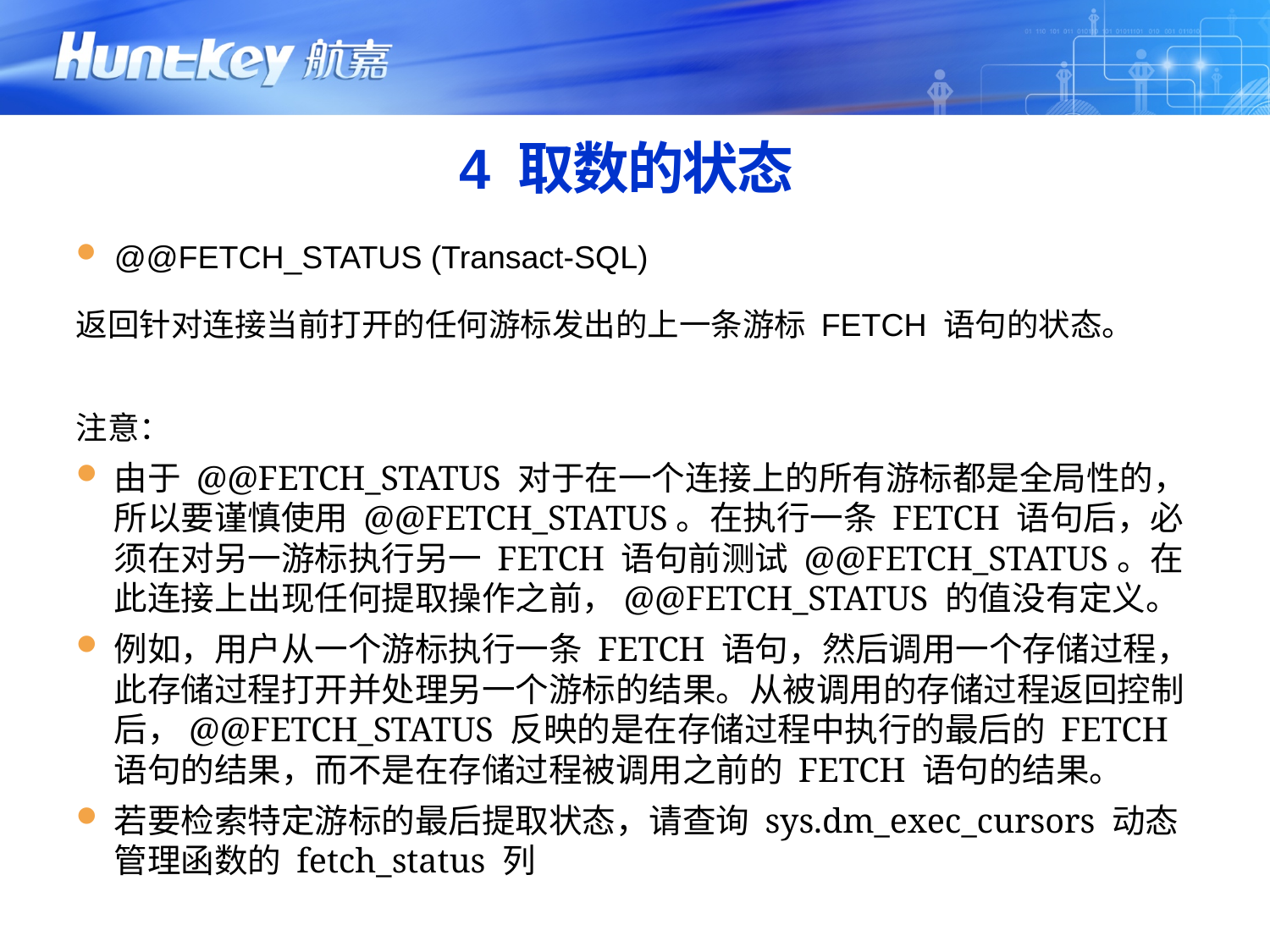

# 4 取数的状态
@@FETCH_STATUS (Transact-SQL)
返回针对连接当前打开的任何游标发出的上一条游标 FETCH 语句的状态。

注意：
由于 @@FETCH_STATUS 对于在一个连接上的所有游标都是全局性的，所以要谨慎使用 @@FETCH_STATUS。在执行一条 FETCH 语句后，必须在对另一游标执行另一 FETCH 语句前测试 @@FETCH_STATUS。在此连接上出现任何提取操作之前，@@FETCH_STATUS 的值没有定义。
例如，用户从一个游标执行一条 FETCH 语句，然后调用一个存储过程，此存储过程打开并处理另一个游标的结果。从被调用的存储过程返回控制后，@@FETCH_STATUS 反映的是在存储过程中执行的最后的 FETCH 语句的结果，而不是在存储过程被调用之前的 FETCH 语句的结果。
若要检索特定游标的最后提取状态，请查询 sys.dm_exec_cursors 动态管理函数的 fetch_status 列